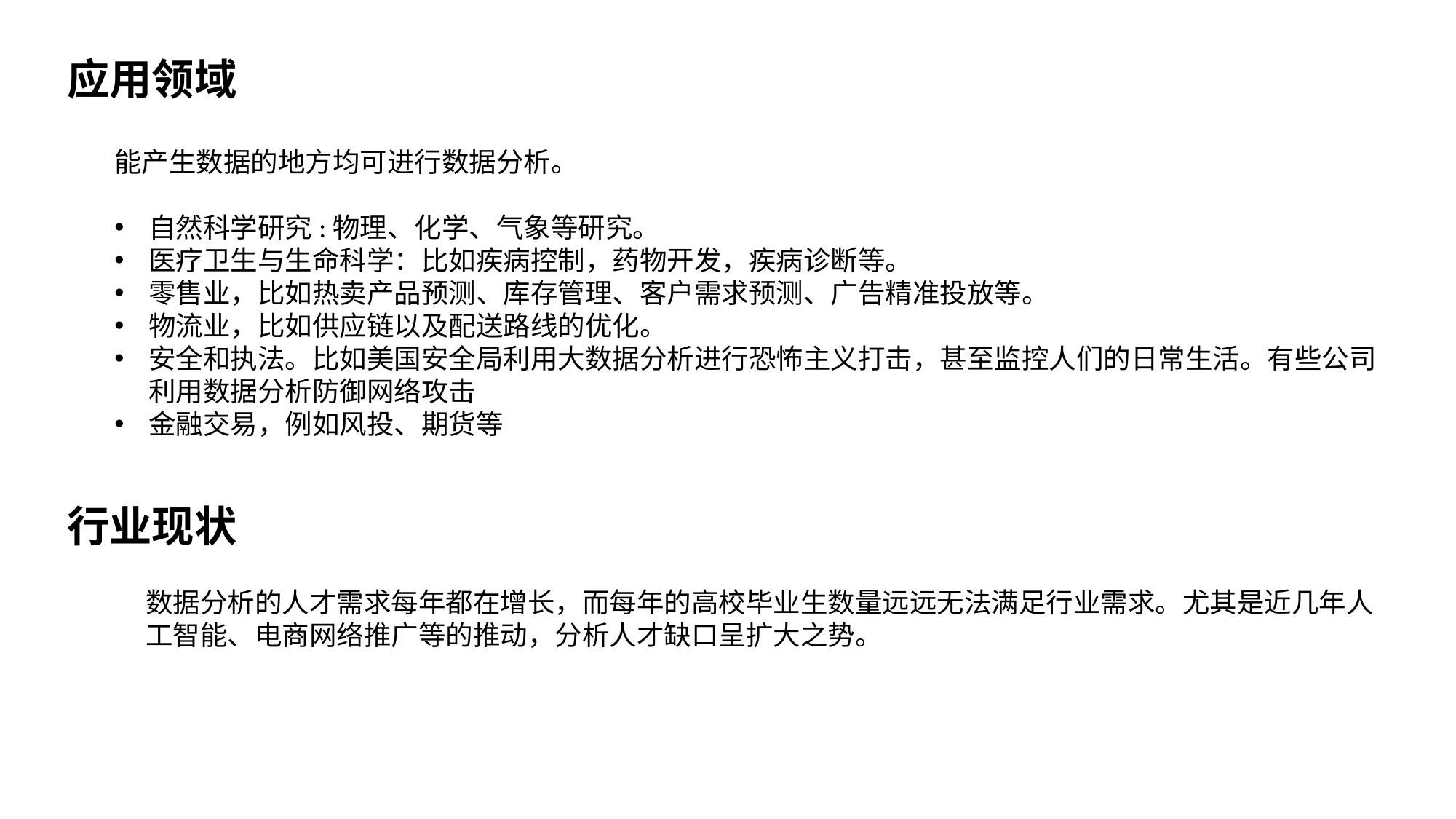

应用领域
能产生数据的地方均可进行数据分析。
自然科学研究:物理、化学、气象等研究。
医疗卫生与生命科学：比如疾病控制，药物开发，疾病诊断等。
零售业，比如热卖产品预测、库存管理、客户需求预测、广告精准投放等。
物流业，比如供应链以及配送路线的优化。
安全和执法。比如美国安全局利用大数据分析进行恐怖主义打击，甚至监控人们的日常生活。有些公司利用数据分析防御网络攻击
金融交易，例如风投、期货等
行业现状
数据分析的人才需求每年都在增长，而每年的高校毕业生数量远远无法满足行业需求。尤其是近几年人工智能、电商网络推广等的推动，分析人才缺口呈扩大之势。
3